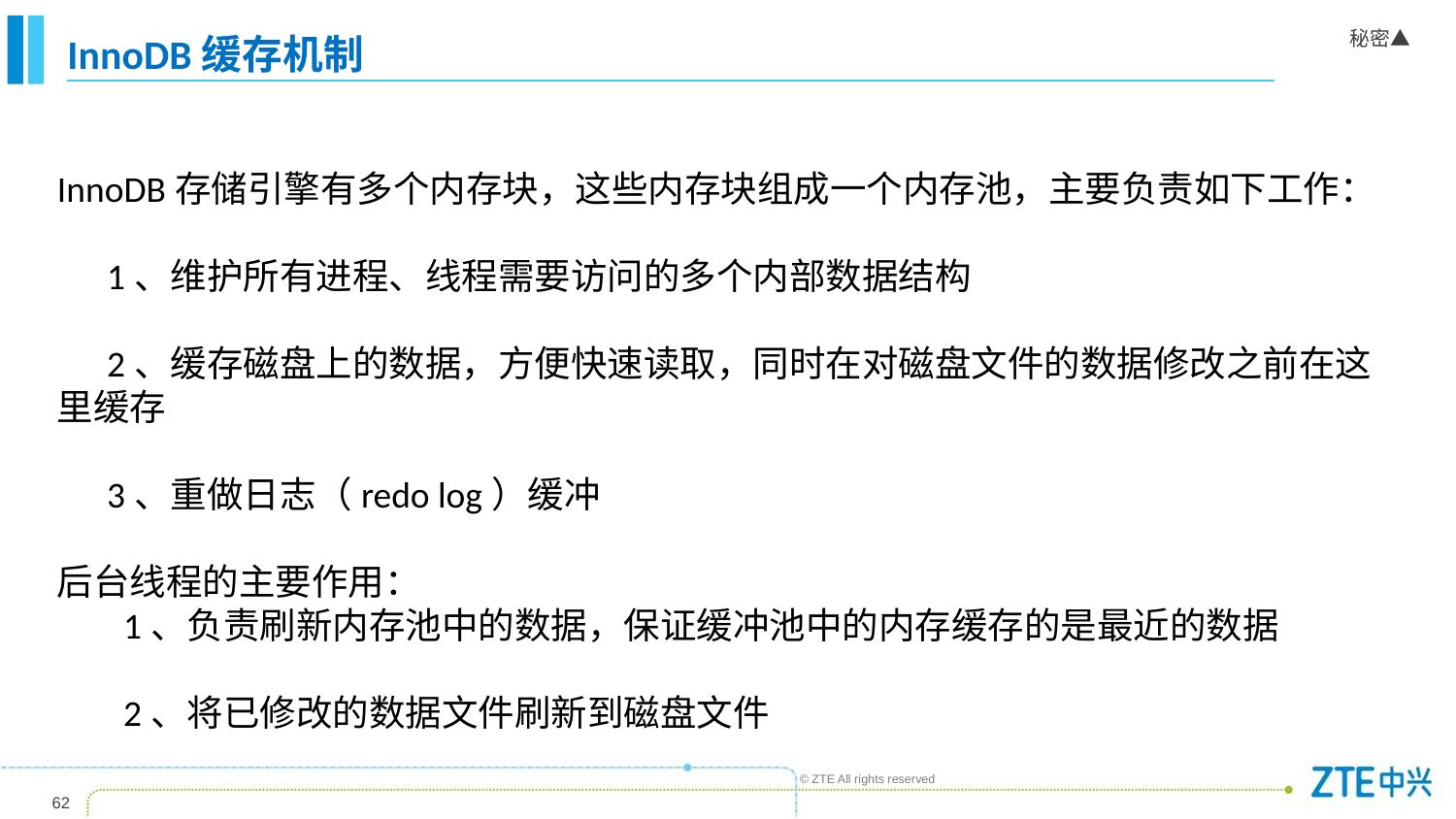

# InnoDB缓存机制
InnoDB存储引擎有多个内存块，这些内存块组成一个内存池，主要负责如下工作：

      1、维护所有进程、线程需要访问的多个内部数据结构

      2、缓存磁盘上的数据，方便快速读取，同时在对磁盘文件的数据修改之前在这里缓存

      3、重做日志（redo log）缓冲

后台线程的主要作用：
        1、负责刷新内存池中的数据，保证缓冲池中的内存缓存的是最近的数据

        2、将已修改的数据文件刷新到磁盘文件